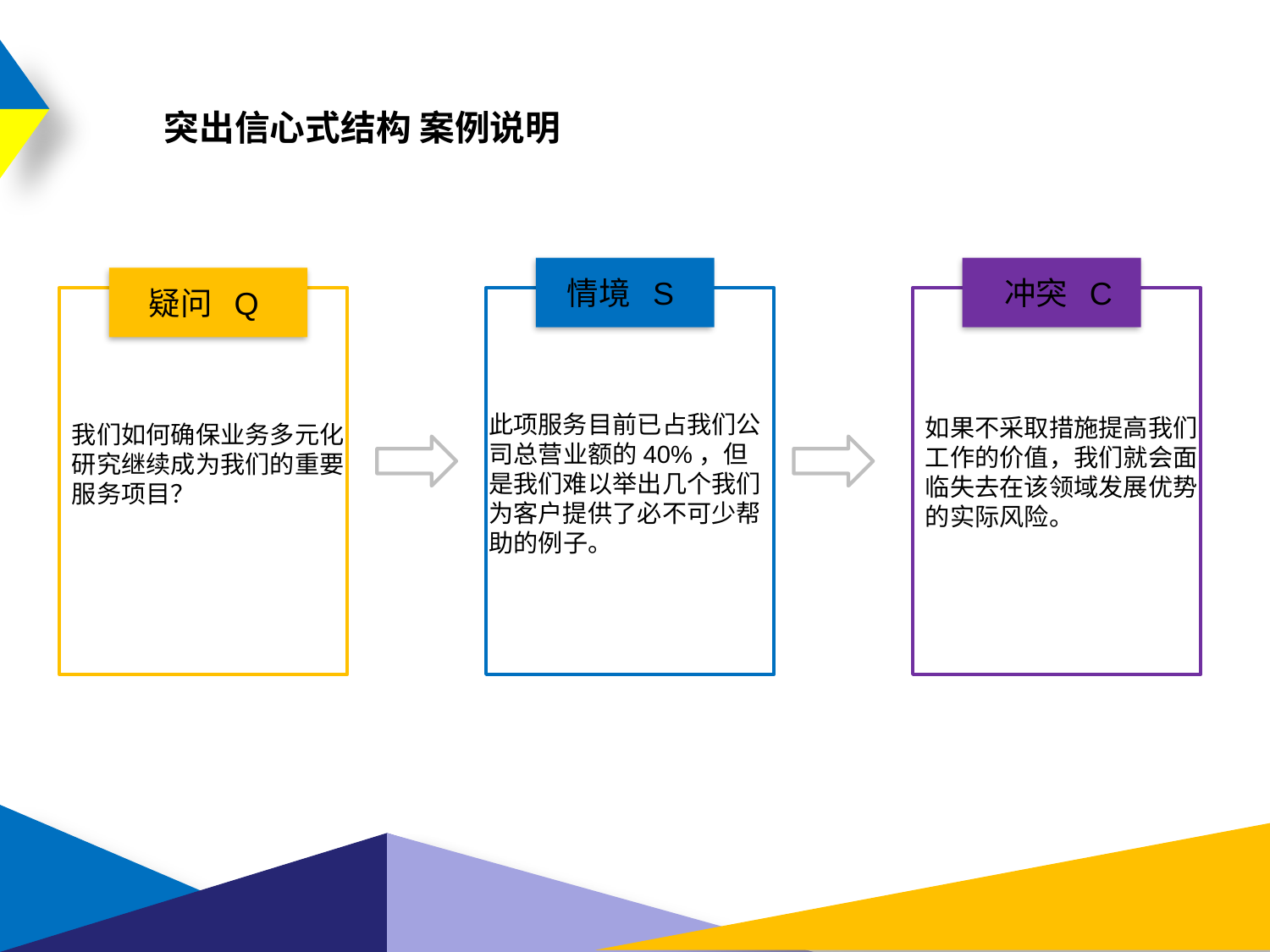

突出信心式结构 案例说明

情境  S
  冲突  C
疑问  Q

此项服务目前已占我们公司总营业额的40%，但是我们难以举出几个我们为客户提供了必不可少帮助的例子。
如果不采取措施提高我们工作的价值，我们就会面临失去在该领域发展优势的实际风险。
我们如何确保业务多元化研究继续成为我们的重要服务项目？